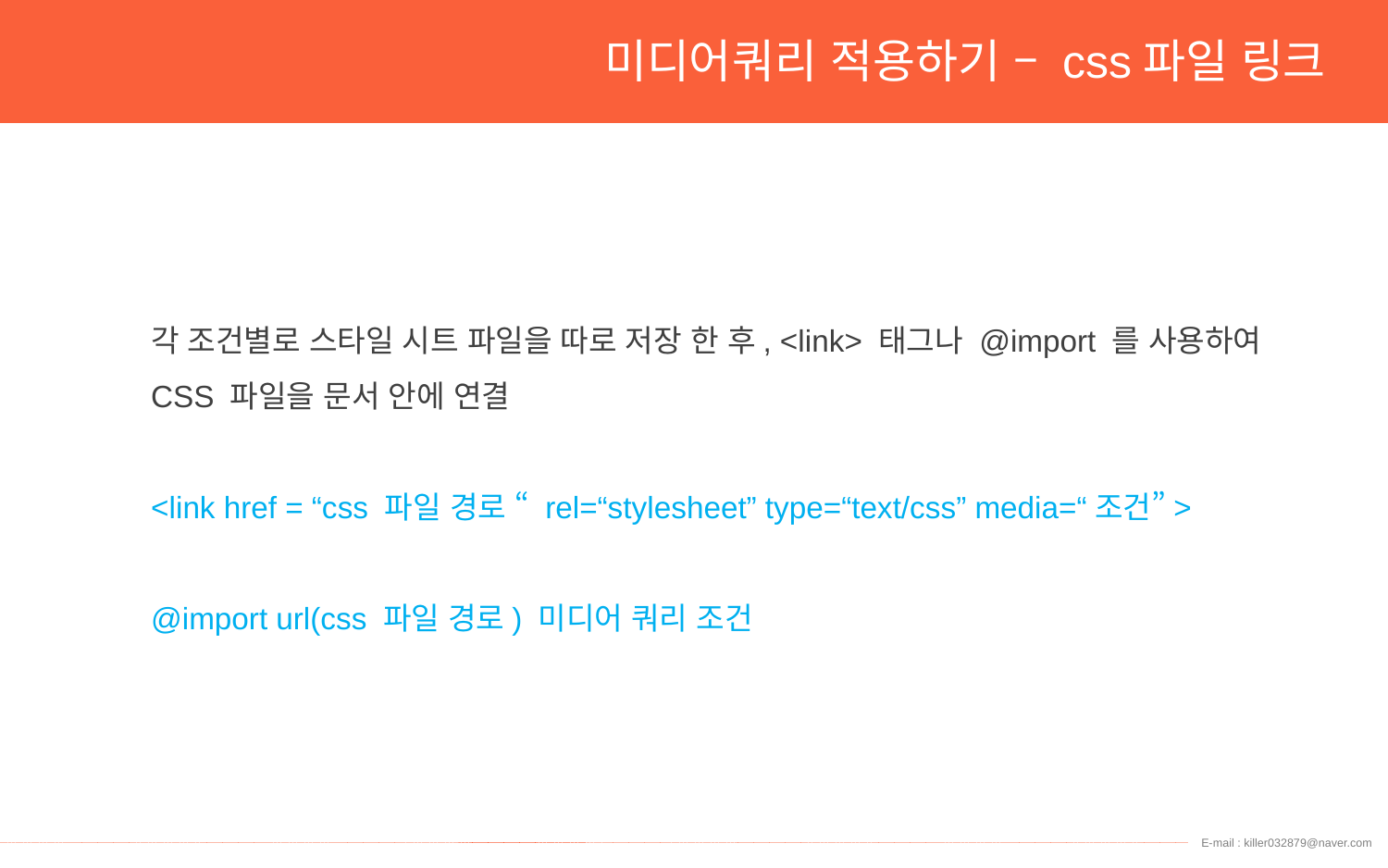

미디어쿼리 적용하기 – css파일 링크
각 조건별로 스타일 시트 파일을 따로 저장 한 후, <link> 태그나 @import 를 사용하여
CSS 파일을 문서 안에 연결

<link href = “css 파일 경로 “ rel=“stylesheet” type=“text/css” media=“조건”>

@import url(css 파일 경로) 미디어 쿼리 조건